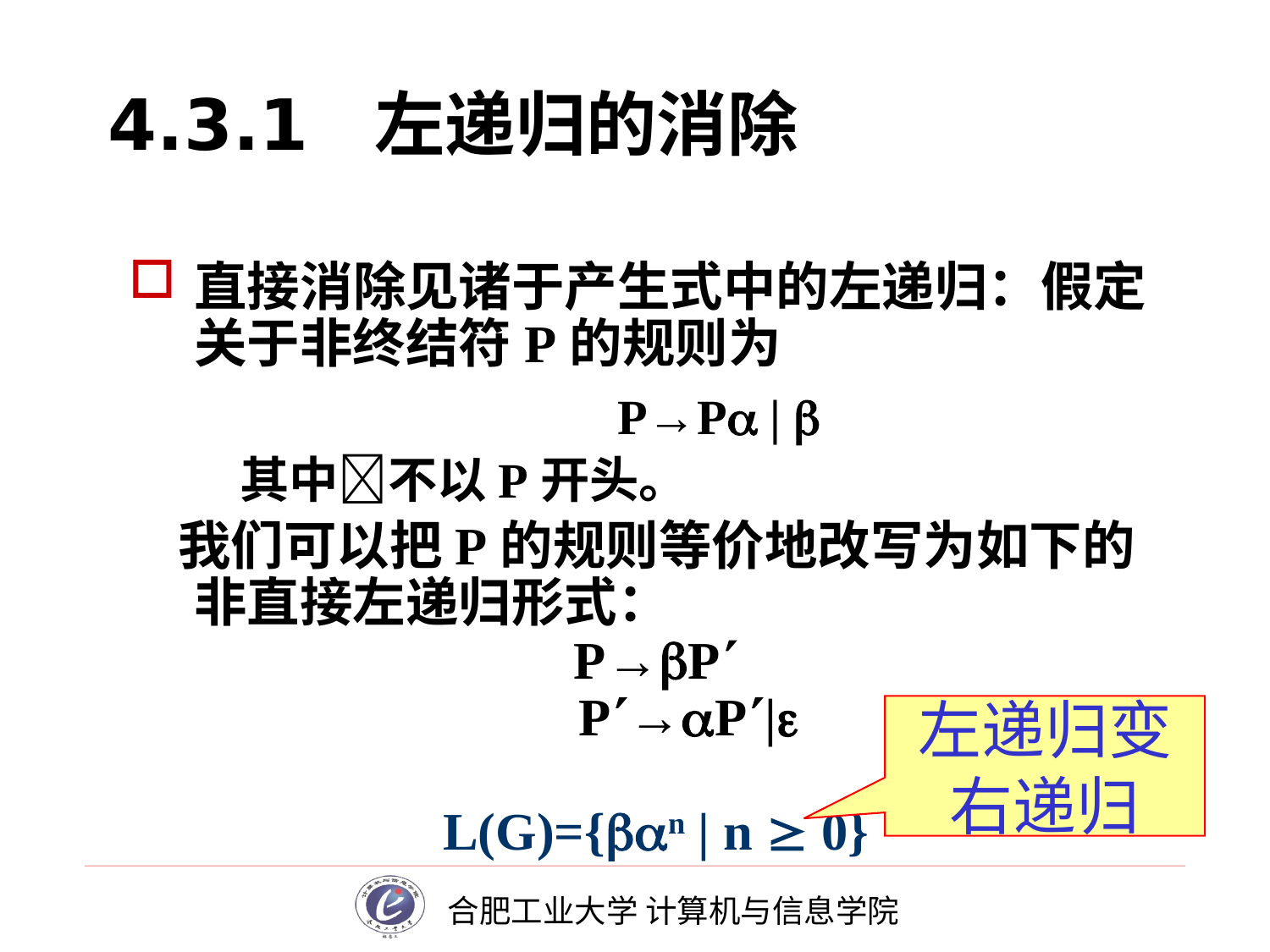

# 4.3.1  左递归的消除
直接消除见诸于产生式中的左递归：假定关于非终结符P的规则为
	P→Pα | β
   其中β不以P开头。
   我们可以把P的规则等价地改写为如下的非直接左递归形式：
P→βP′
	P′→αP′|ε

L(G)={βαn | n ≥ 0}
左递归变右递归